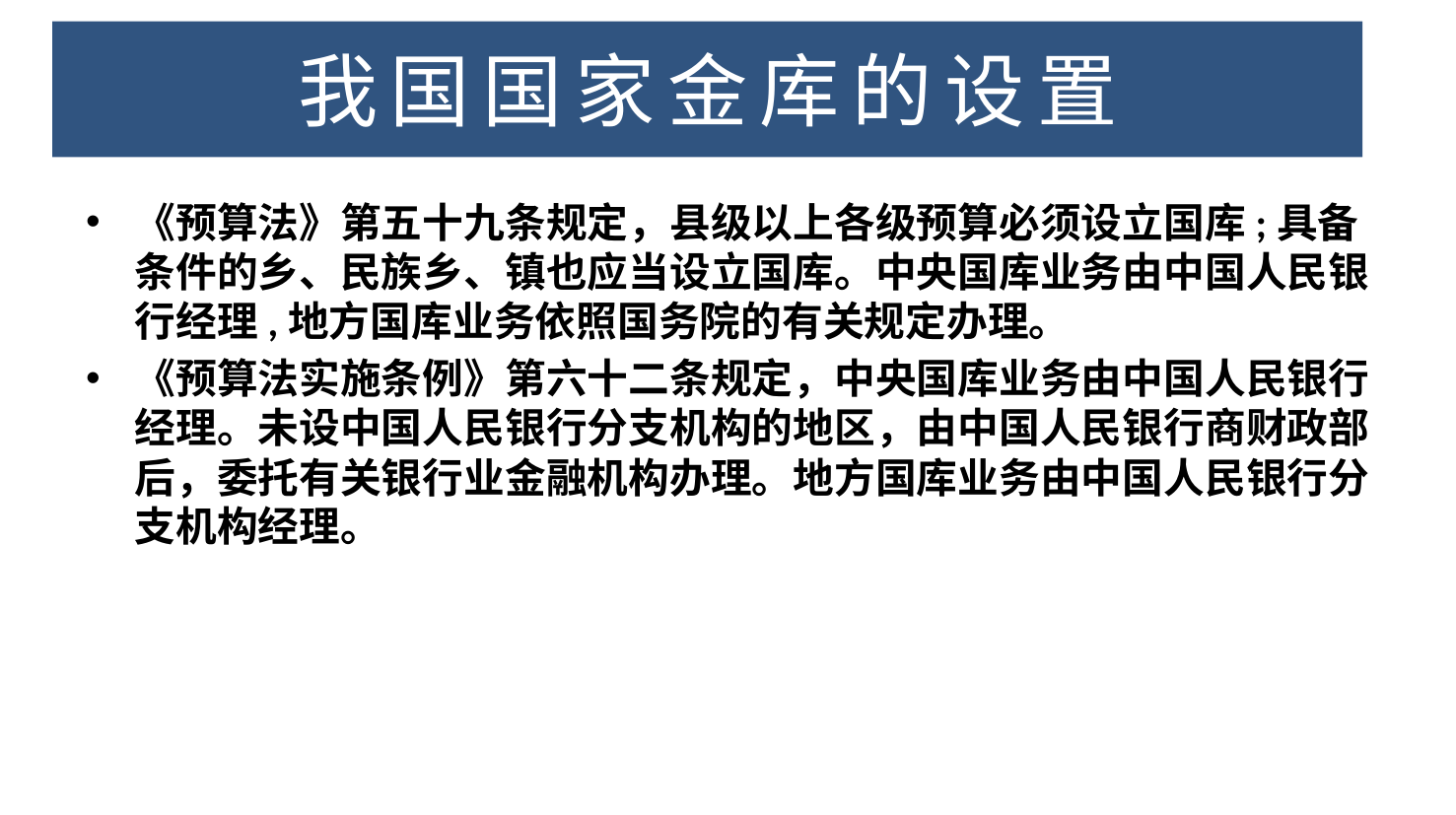

# 我国国家金库的设置
《预算法》第五十九条规定，县级以上各级预算必须设立国库;具备条件的乡、民族乡、镇也应当设立国库。中央国库业务由中国人民银行经理,地方国库业务依照国务院的有关规定办理。
《预算法实施条例》第六十二条规定，中央国库业务由中国人民银行经理。未设中国人民银行分支机构的地区，由中国人民银行商财政部后，委托有关银行业金融机构办理。地方国库业务由中国人民银行分支机构经理。